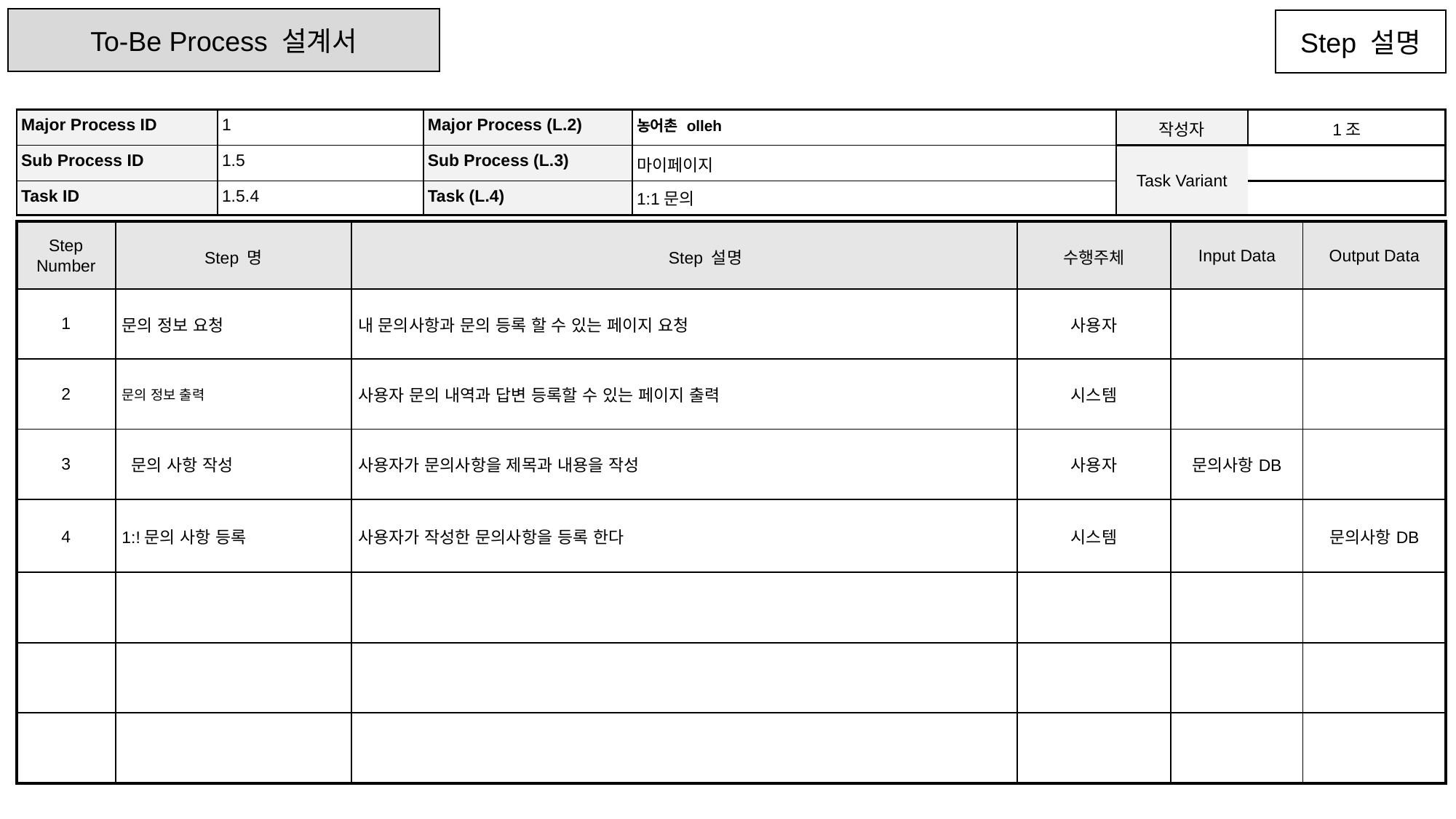

To-Be Process 설계서
Step 설명
| Major Process ID | 1 | Major Process (L.2) | 농어촌 olleh | 작성자 | 1조 |
| --- | --- | --- | --- | --- | --- |
| Sub Process ID | 1.5 | Sub Process (L.3) | 마이페이지 | Task Variant |  |
| Task ID | 1.5.4 | Task (L.4) | 1:1문의 |  |  |
| Step Number | Step 명 | Step 설명 | 수행주체 | Input Data | Output Data |
| --- | --- | --- | --- | --- | --- |
| 1 | 문의 정보 요청 | 내 문의사항과 문의 등록 할 수 있는 페이지 요청 | 사용자 |  |  |
| 2 | 문의 정보 출력 | 사용자 문의 내역과 답변 등록할 수 있는 페이지 출력 | 시스템 |  |  |
| 3 | 문의 사항 작성 | 사용자가 문의사항을 제목과 내용을 작성 | 사용자 | 문의사항DB |  |
| 4 | 1:!문의 사항 등록 | 사용자가 작성한 문의사항을 등록 한다 | 시스템 |  | 문의사항DB |
|  |  |  |  |  |  |
|  |  |  |  |  |  |
|  |  |  |  |  |  |